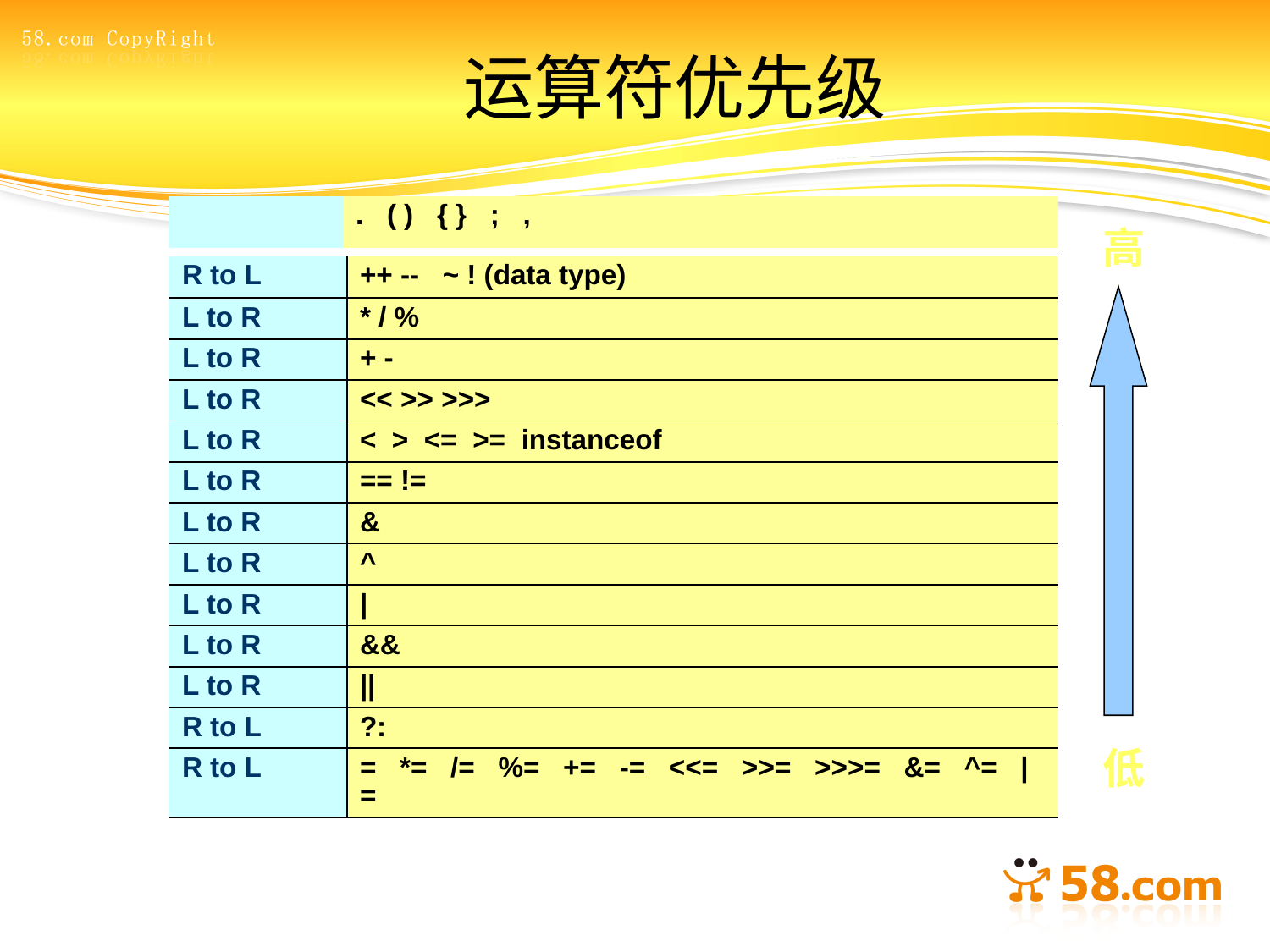

# 运算符优先级
|  | . ( ) { } ; , |
| --- | --- |
高

低
| R to L | ++ -- ~ ! (data type) |
| --- | --- |
| L to R | \* / % |
| L to R | + - |
| L to R | << >> >>> |
| L to R | < > <= >= instanceof |
| L to R | == != |
| L to R | & |
| L to R | ^ |
| L to R | | |
| L to R | && |
| L to R | || |
| R to L | ?: |
| R to L | = \*= /= %= += -= <<= >>= >>>= &= ^= |= |